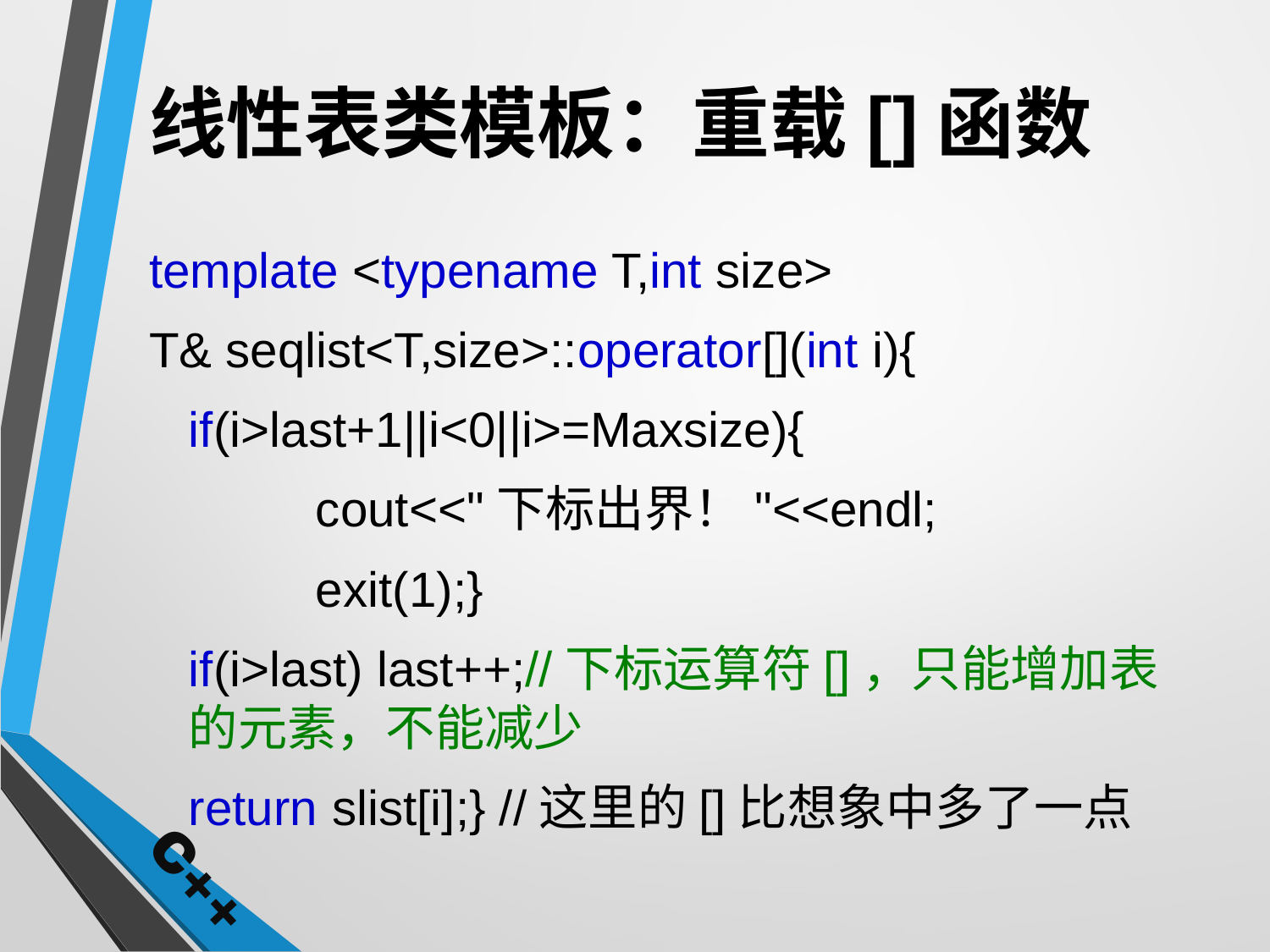

# 线性表类模板：重载[]函数
template <typename T,int size>
T& seqlist<T,size>::operator[](int i){
	if(i>last+1||i<0||i>=Maxsize){
		cout<<"下标出界！"<<endl;
		exit(1);}
	if(i>last) last++;//下标运算符[]，只能增加表的元素，不能减少
	return slist[i];} //这里的[]比想象中多了一点